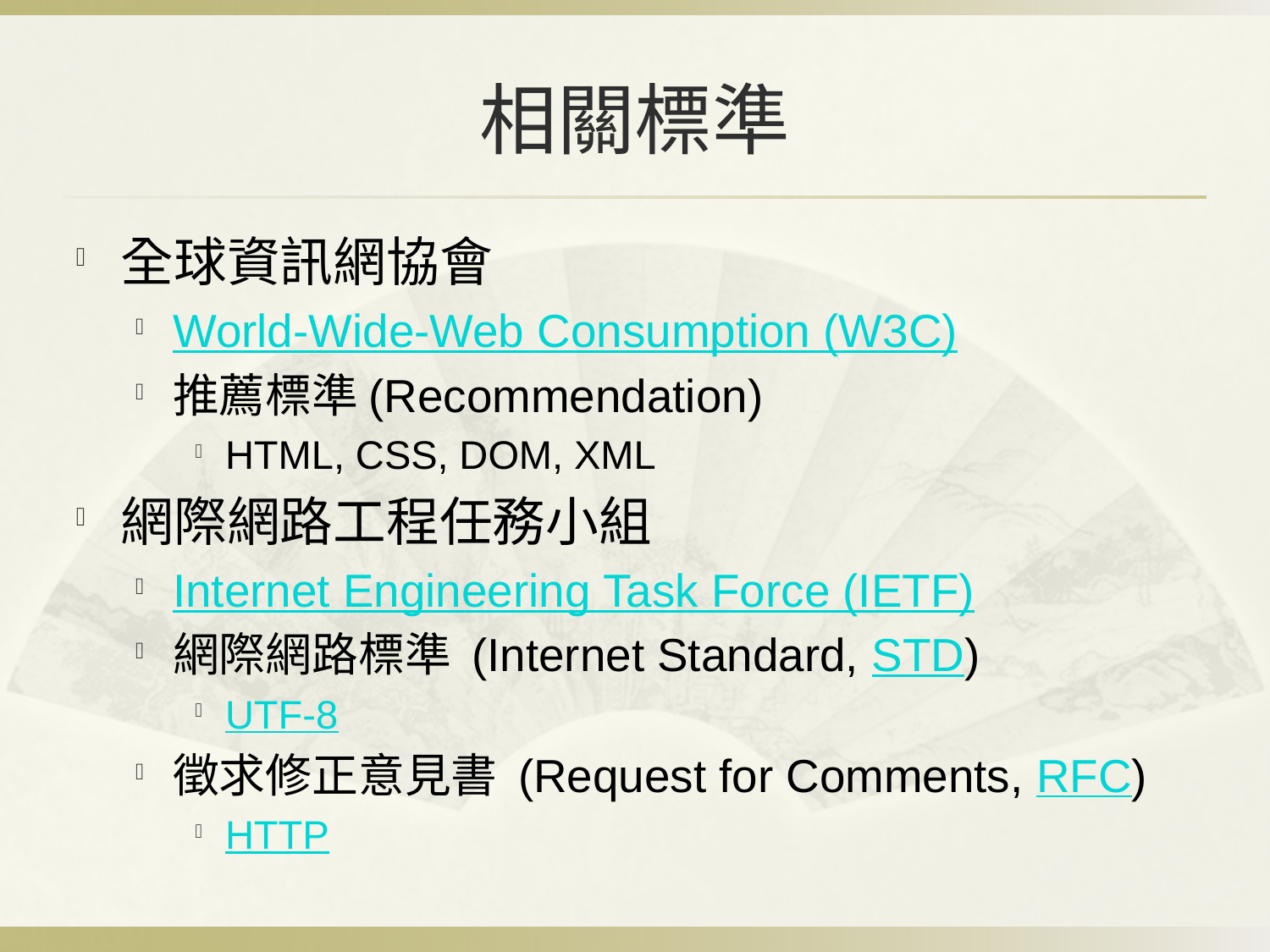

# 相關標準
全球資訊網協會
World-Wide-Web Consumption (W3C)
推薦標準(Recommendation)
HTML, CSS, DOM, XML
網際網路工程任務小組
Internet Engineering Task Force (IETF)
網際網路標準 (Internet Standard, STD)
UTF-8
徵求修正意見書 (Request for Comments, RFC)
HTTP